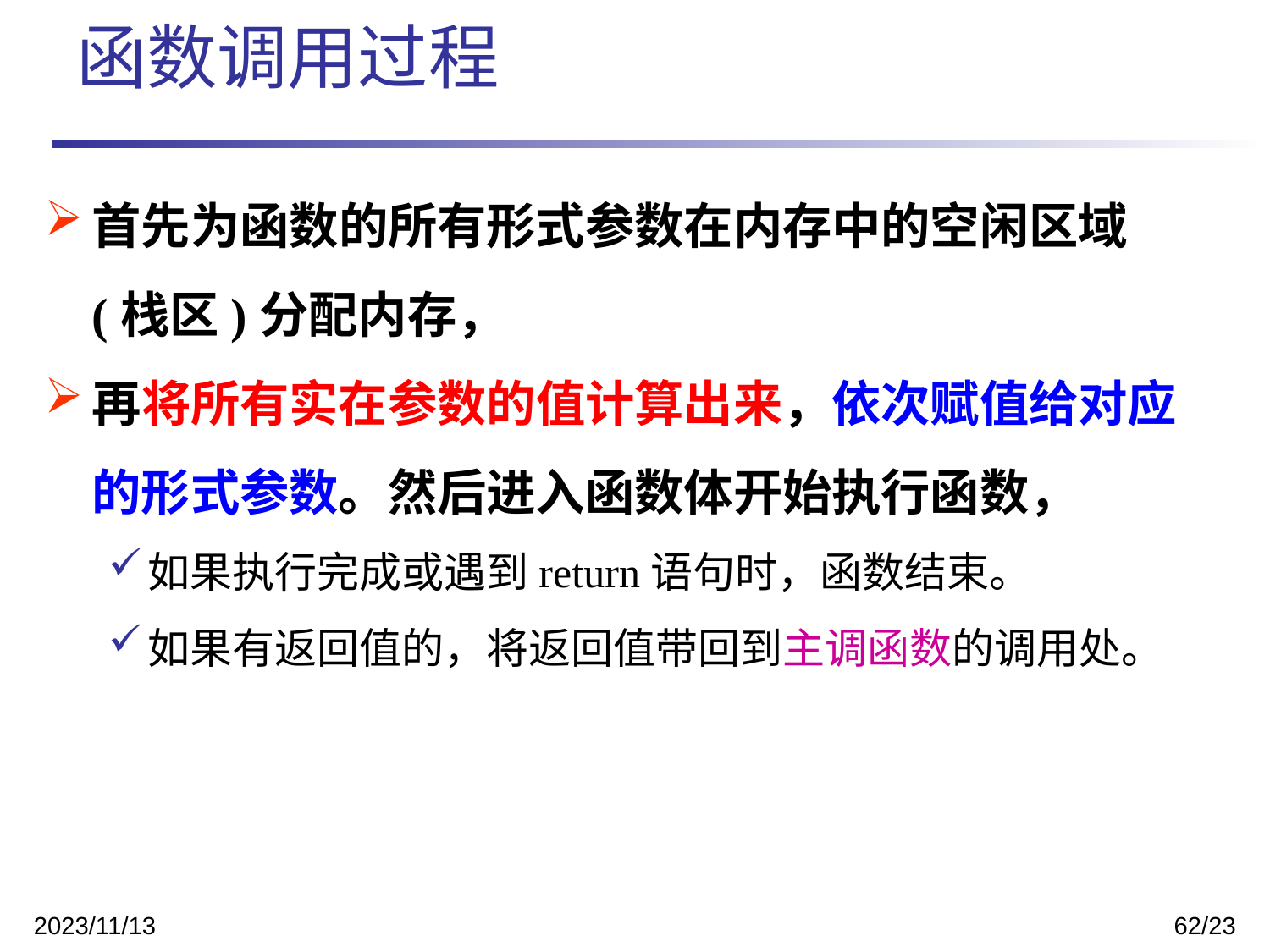

函数调用过程
首先为函数的所有形式参数在内存中的空闲区域(栈区)分配内存，
再将所有实在参数的值计算出来，依次赋值给对应的形式参数。然后进入函数体开始执行函数，
如果执行完成或遇到return语句时，函数结束。
如果有返回值的，将返回值带回到主调函数的调用处。
2023/11/13
62/23